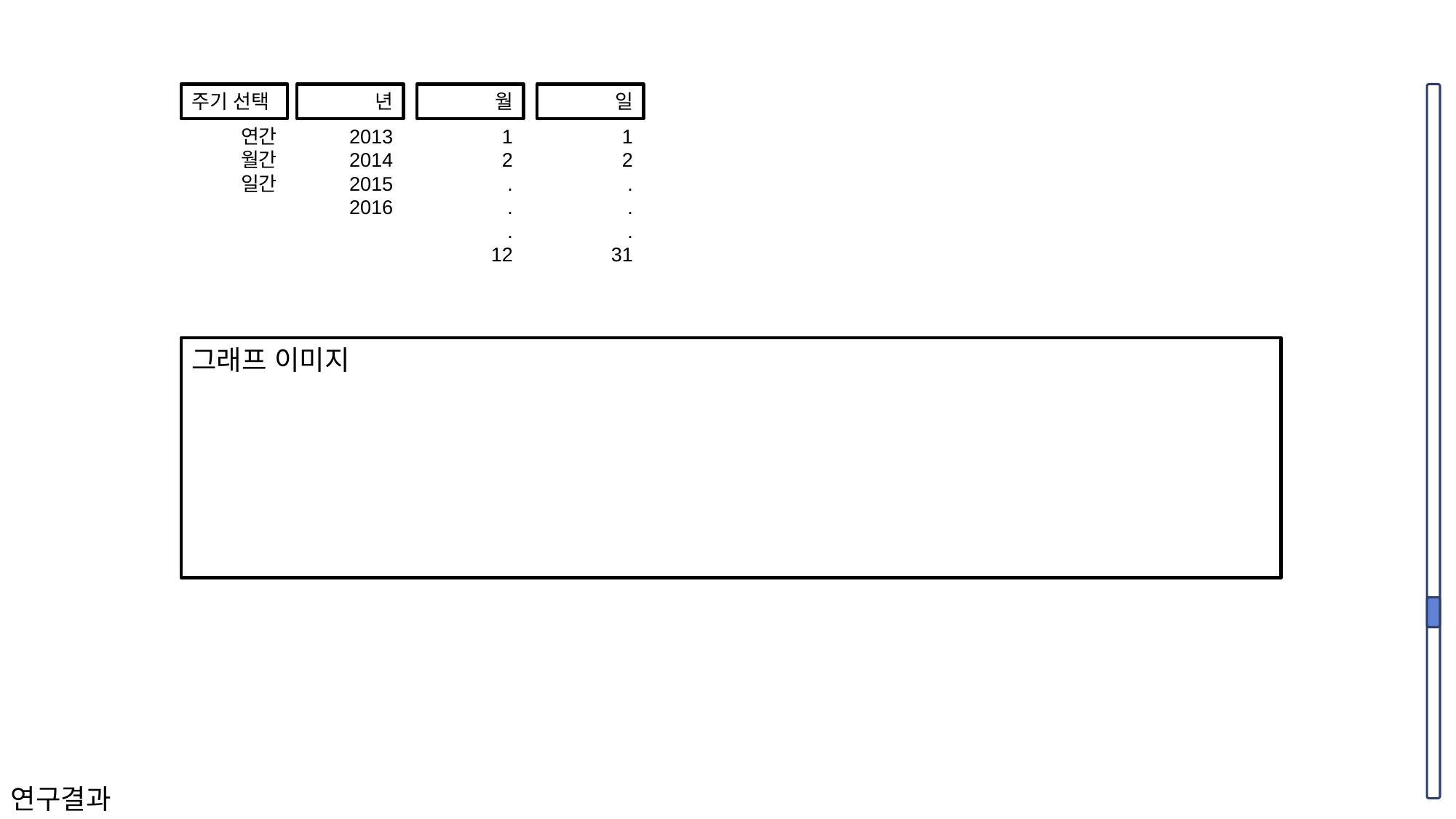

주기 선택
년
월
일

연간
월간
일간
2013
2014
2015
2016
1
2
.
.
.
12
1
2
.
.
.
31
그래프 이미지

연구결과